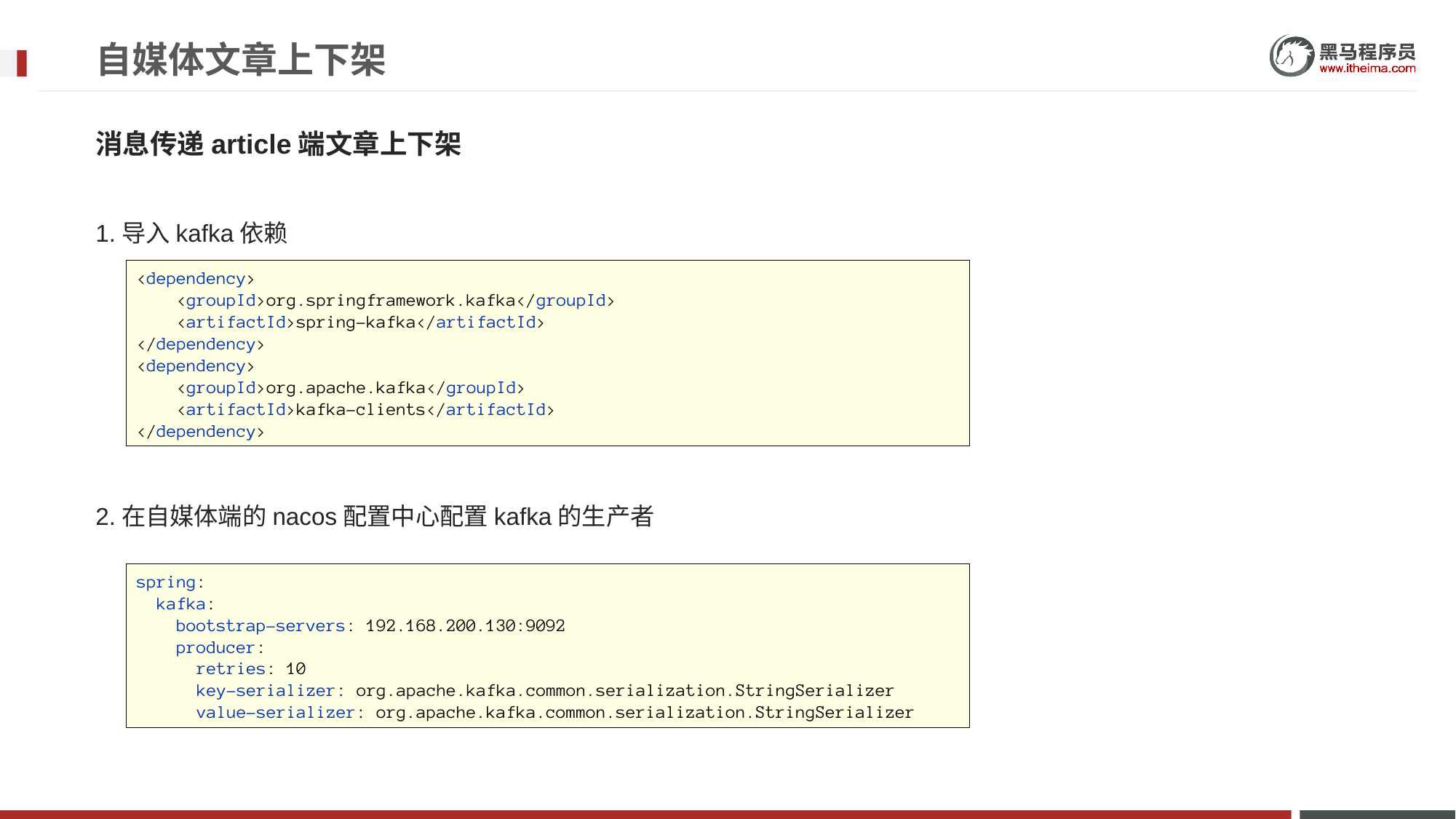

# 自媒体文章上下架
消息传递article端文章上下架
1.导入kafka依赖
<dependency>
    <groupId>org.springframework.kafka</groupId>
    <artifactId>spring-kafka</artifactId>
</dependency>
<dependency>
    <groupId>org.apache.kafka</groupId>
    <artifactId>kafka-clients</artifactId>
</dependency>
2.在自媒体端的nacos配置中心配置kafka的生产者
spring:
  kafka:
    bootstrap-servers: 192.168.200.130:9092
    producer:
      retries: 10
      key-serializer: org.apache.kafka.common.serialization.StringSerializer
      value-serializer: org.apache.kafka.common.serialization.StringSerializer